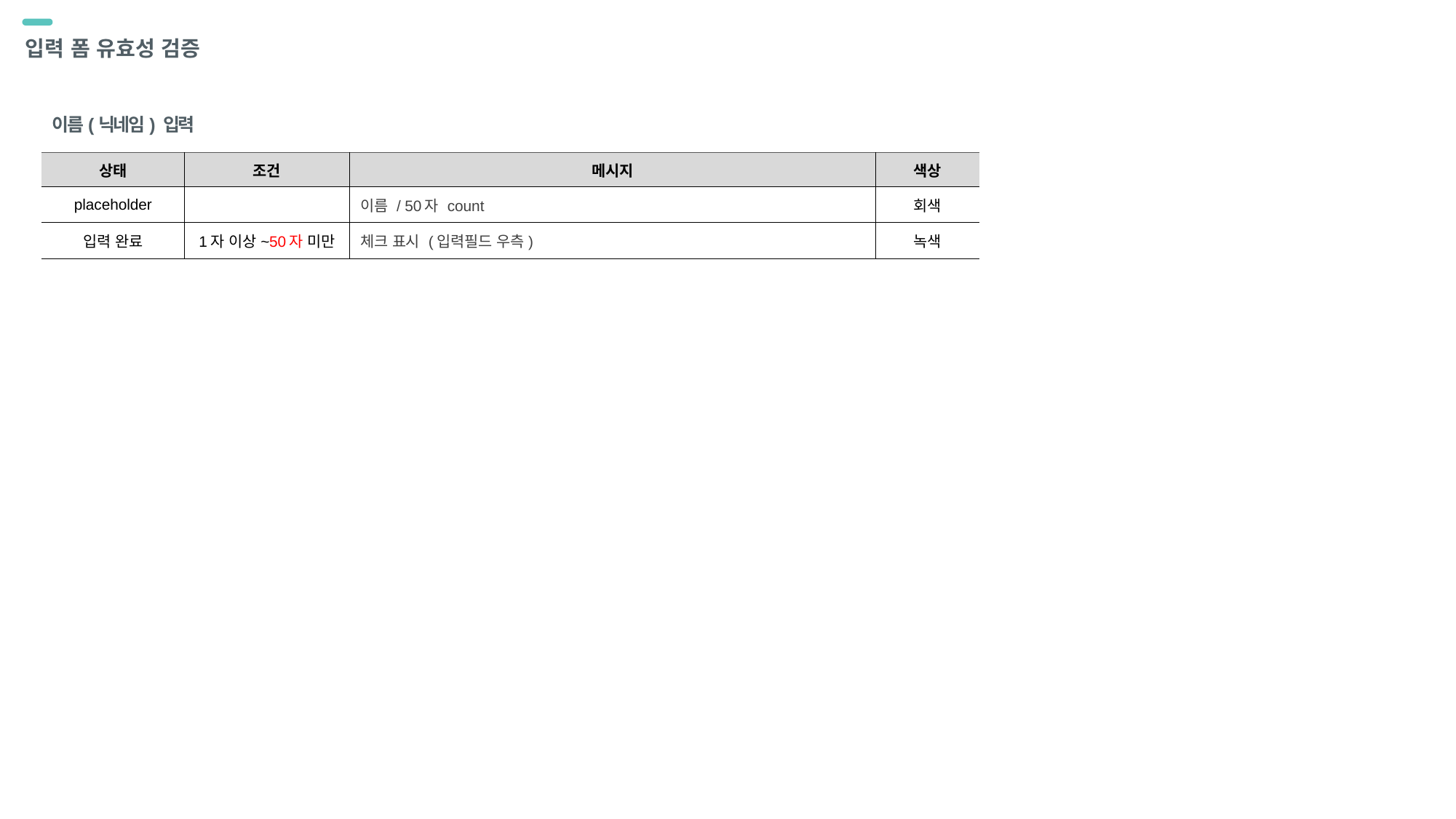

# 입력 폼 유효성 검증
이름(닉네임) 입력
| 상태 | 조건 | 메시지 | 색상 |
| --- | --- | --- | --- |
| placeholder |  | 이름 / 50자 count | 회색 |
| 입력 완료 | 1자 이상~50자 미만 | 체크 표시 (입력필드 우측) | 녹색 |